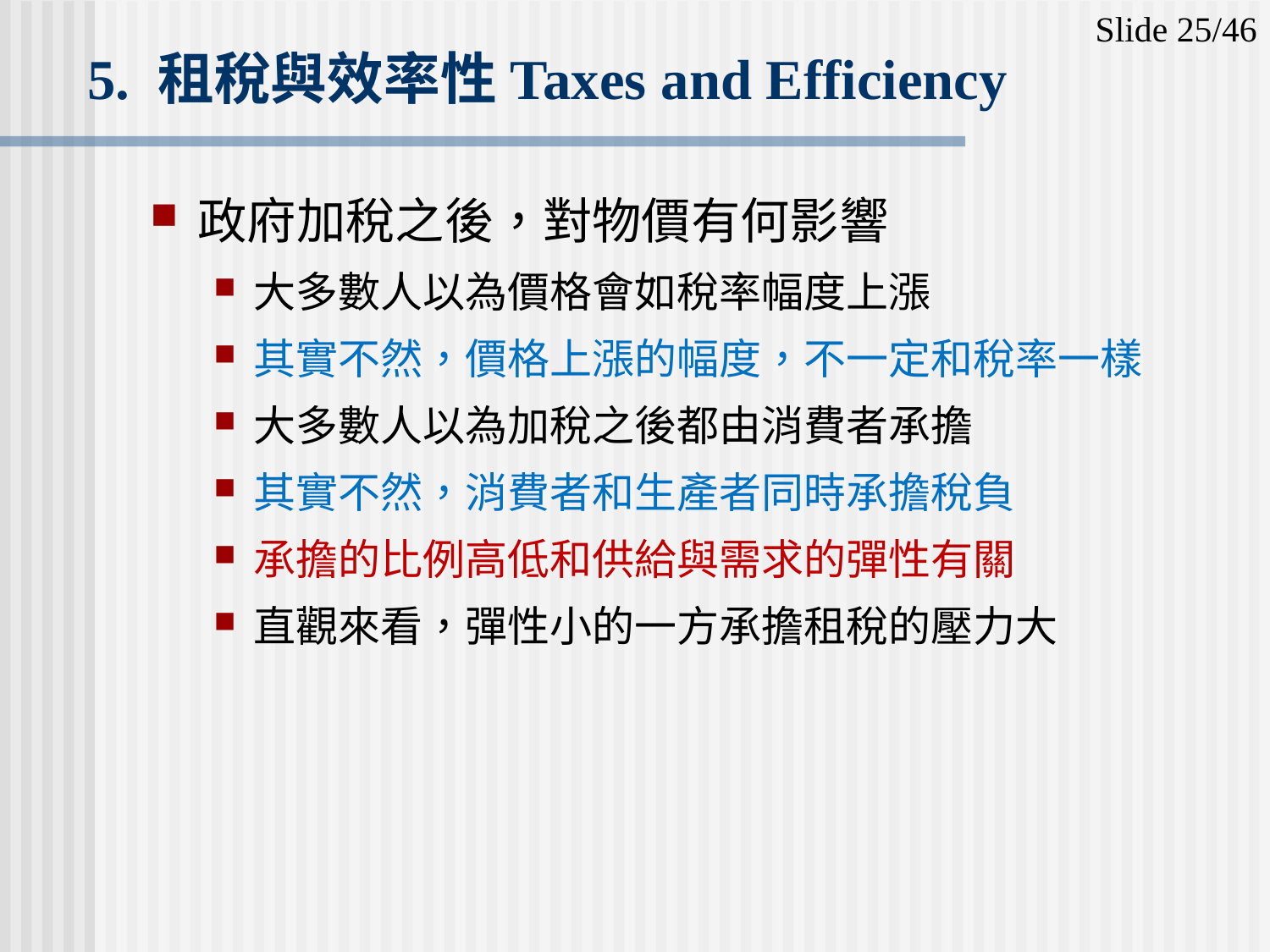

Slide 25/46
# 5. 租稅與效率性Taxes and Efficiency
政府加稅之後，對物價有何影響
大多數人以為價格會如稅率幅度上漲
其實不然，價格上漲的幅度，不一定和稅率一樣
大多數人以為加稅之後都由消費者承擔
其實不然，消費者和生產者同時承擔稅負
承擔的比例高低和供給與需求的彈性有關
直觀來看，彈性小的一方承擔租稅的壓力大